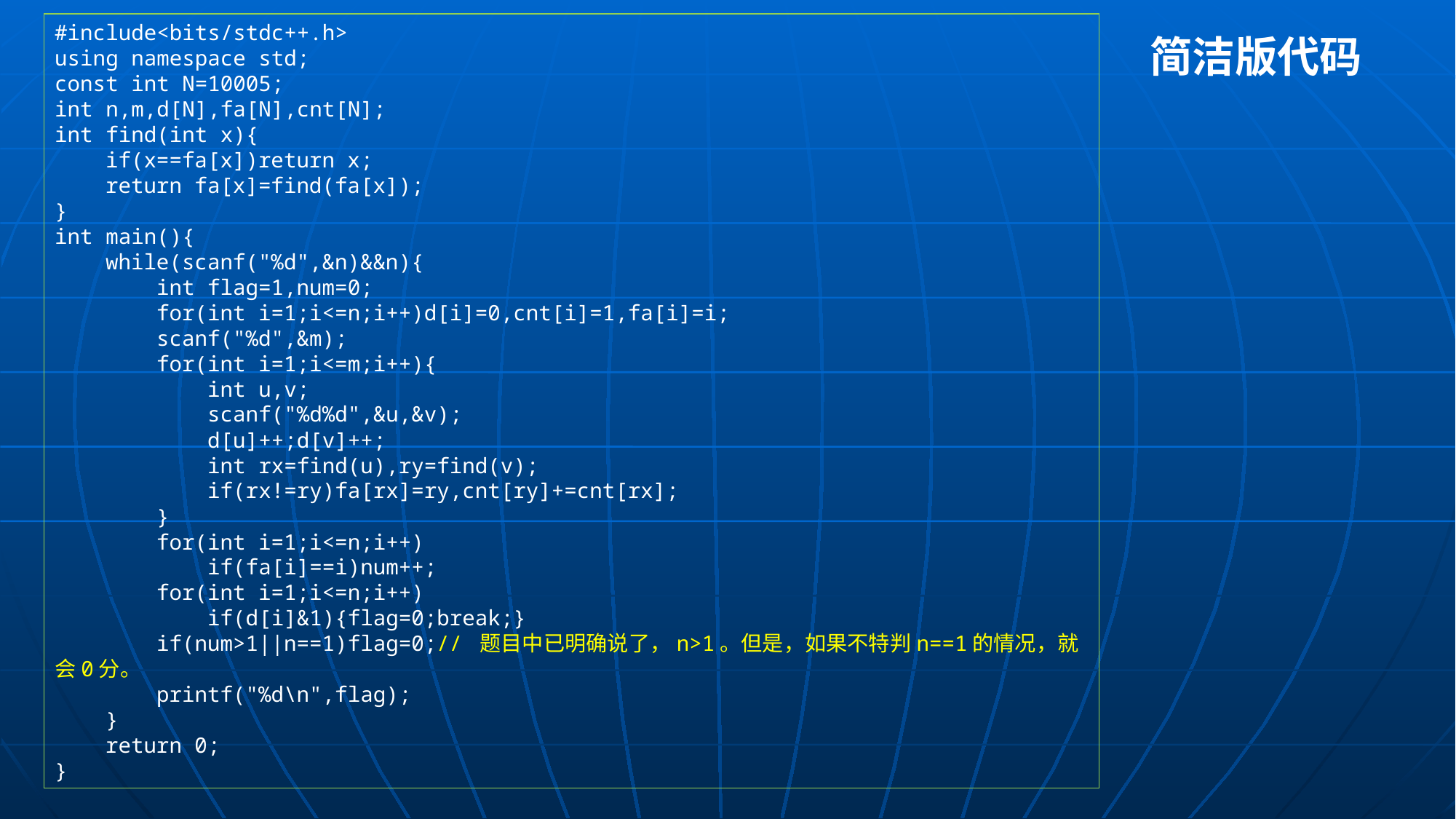

#include<bits/stdc++.h>
using namespace std;
const int N=10005;
int n,m,d[N],fa[N],cnt[N];
int find(int x){
    if(x==fa[x])return x;
    return fa[x]=find(fa[x]);
}
int main(){
    while(scanf("%d",&n)&&n){
        int flag=1,num=0;
        for(int i=1;i<=n;i++)d[i]=0,cnt[i]=1,fa[i]=i;
        scanf("%d",&m);
        for(int i=1;i<=m;i++){
            int u,v;
            scanf("%d%d",&u,&v);
            d[u]++;d[v]++;
            int rx=find(u),ry=find(v);
            if(rx!=ry)fa[rx]=ry,cnt[ry]+=cnt[rx];
        }
        for(int i=1;i<=n;i++)
            if(fa[i]==i)num++;
        for(int i=1;i<=n;i++)
            if(d[i]&1){flag=0;break;}
        if(num>1||n==1)flag=0;// 题目中已明确说了，n>1。但是，如果不特判n==1的情况，就会0分。
        printf("%d\n",flag);
    }
    return 0;
}
简洁版代码